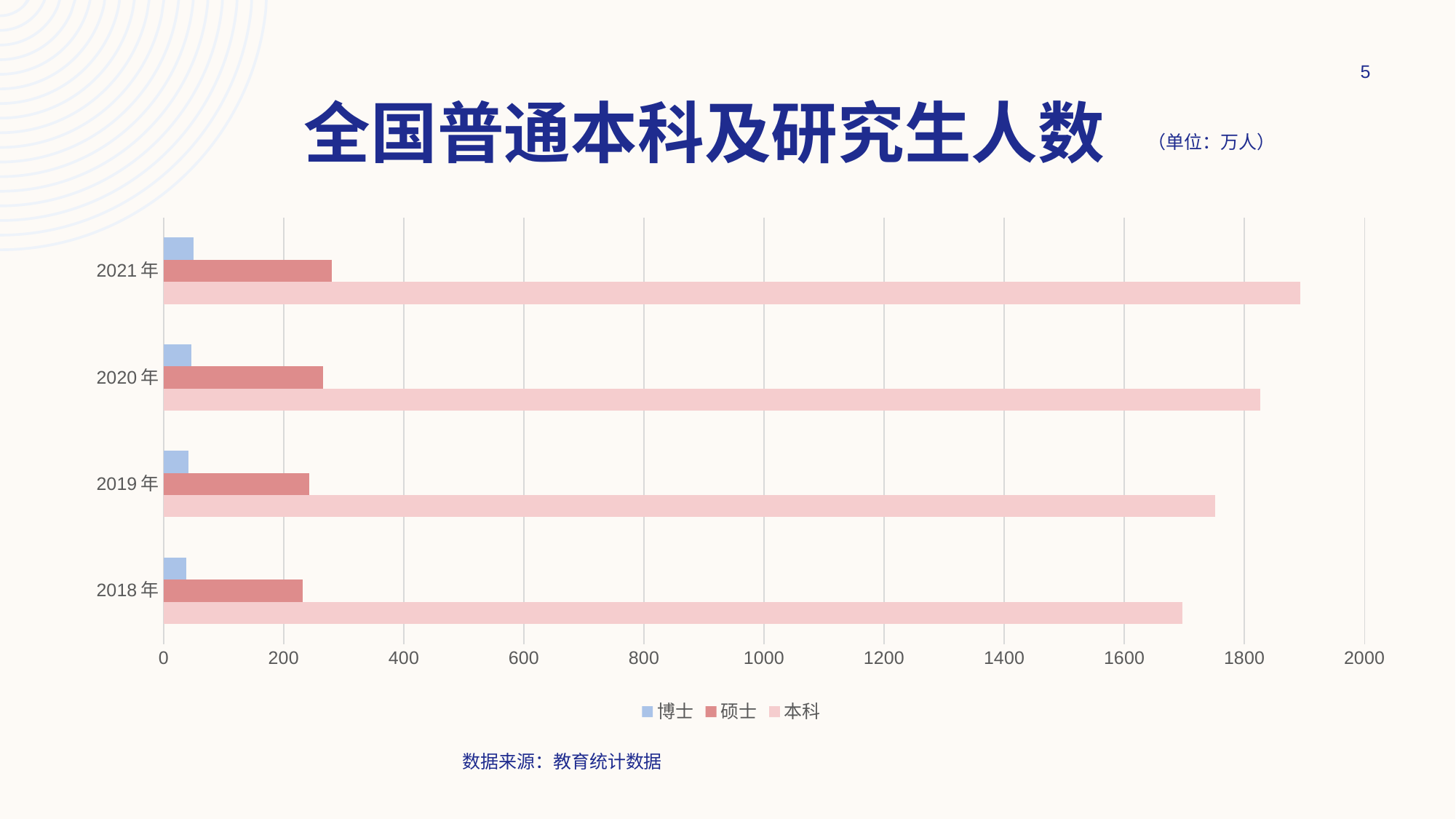

5
# 全国普通本科及研究生人数
（单位：万人）

### Chart

| Category | 本科 | 硕士 | 博士 |
|---|---|---|---|
| 2018年 | 1697.0 | 232.0 | 38.0 |
| 2019年 | 1751.0 | 242.0 | 42.0 |
| 2020年 | 1826.0 | 265.0 | 46.0 |
| 2021年 | 1893.0 | 280.0 | 50.0 |
数据来源：教育统计数据